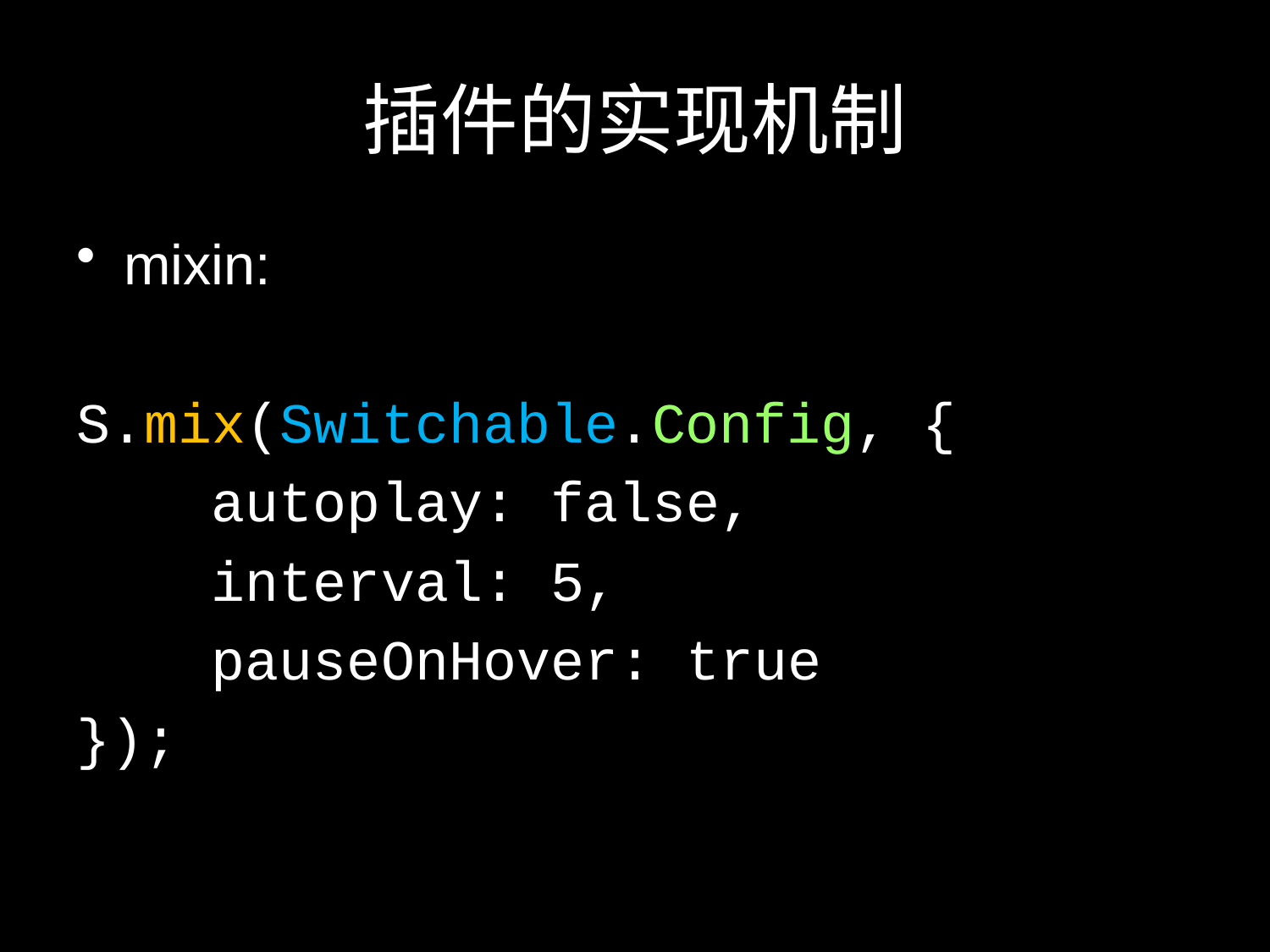

# 插件的实现机制
mixin:

S.mix(Switchable.Config, {
    autoplay: false,
    interval: 5,
    pauseOnHover: true
});